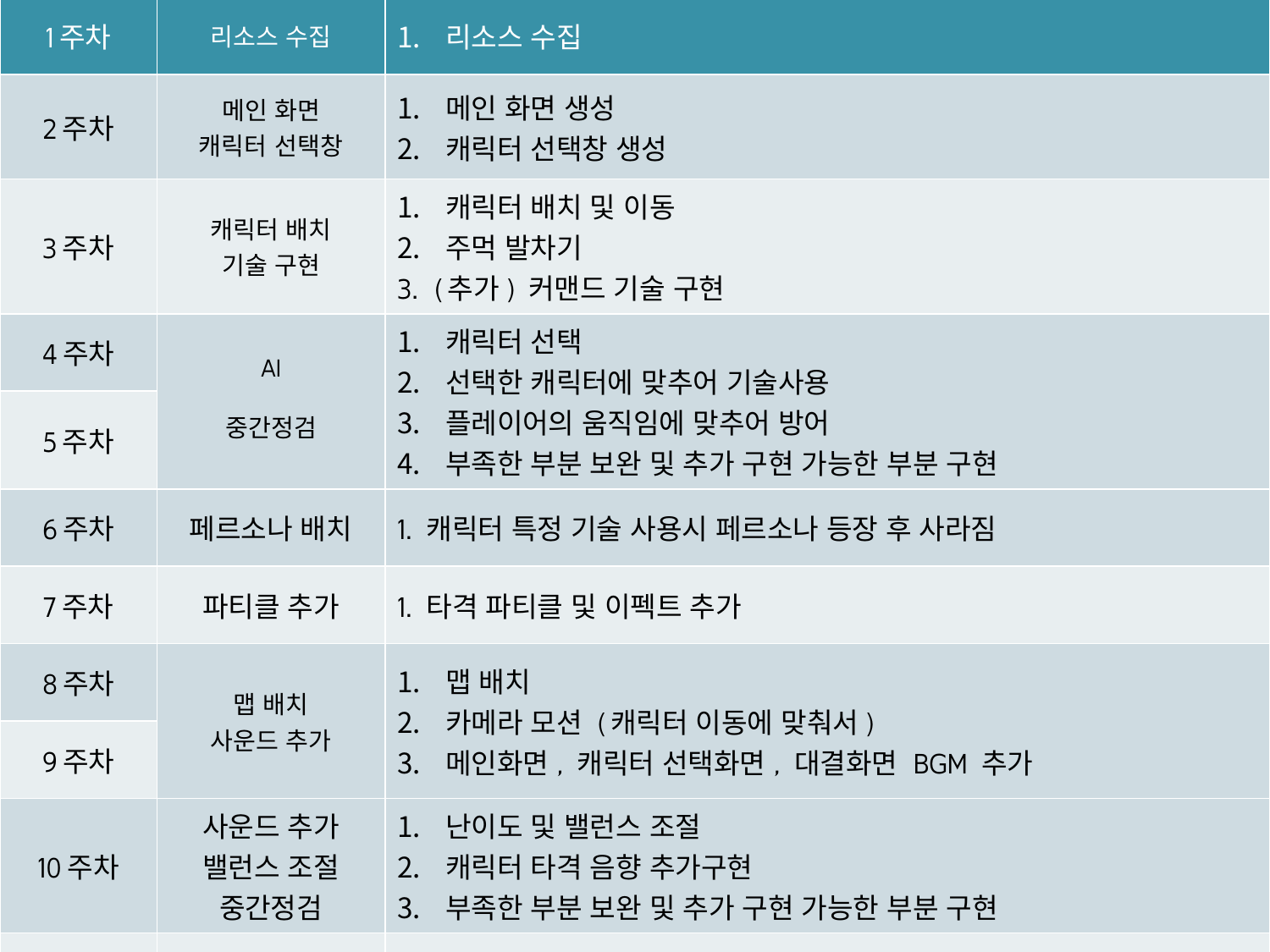

| 1주차 | 리소스 수집 | 리소스 수집 |
| --- | --- | --- |
| 2주차 | 메인 화면 캐릭터 선택창 | 메인 화면 생성 캐릭터 선택창 생성 |
| 3주차 | 캐릭터 배치 기술 구현 | 캐릭터 배치 및 이동 주먹 발차기 3. (추가) 커맨드 기술 구현 |
| 4주차 | AI 중간정검 | 캐릭터 선택 선택한 캐릭터에 맞추어 기술사용 플레이어의 움직임에 맞추어 방어 부족한 부분 보완 및 추가 구현 가능한 부분 구현 |
| 5주차 |  |  |
| 6주차 | 페르소나 배치 | 1. 캐릭터 특정 기술 사용시 페르소나 등장 후 사라짐 |
| 7주차 | 파티클 추가 | 1. 타격 파티클 및 이펙트 추가 |
| 8주차 | 맵 배치 사운드 추가 | 맵 배치 카메라 모션 (캐릭터 이동에 맞춰서) 메인화면, 캐릭터 선택화면, 대결화면 BGM 추가 |
| 9주차 |  |  |
| 10주차 | 사운드 추가 밸런스 조절 중간정검 | 난이도 및 밸런스 조절 캐릭터 타격 음향 추가구현 부족한 부분 보완 및 추가 구현 가능한 부분 구현 |
| 11주차 | 마무리 | 1. 최종 정검 및 릴리즈 |